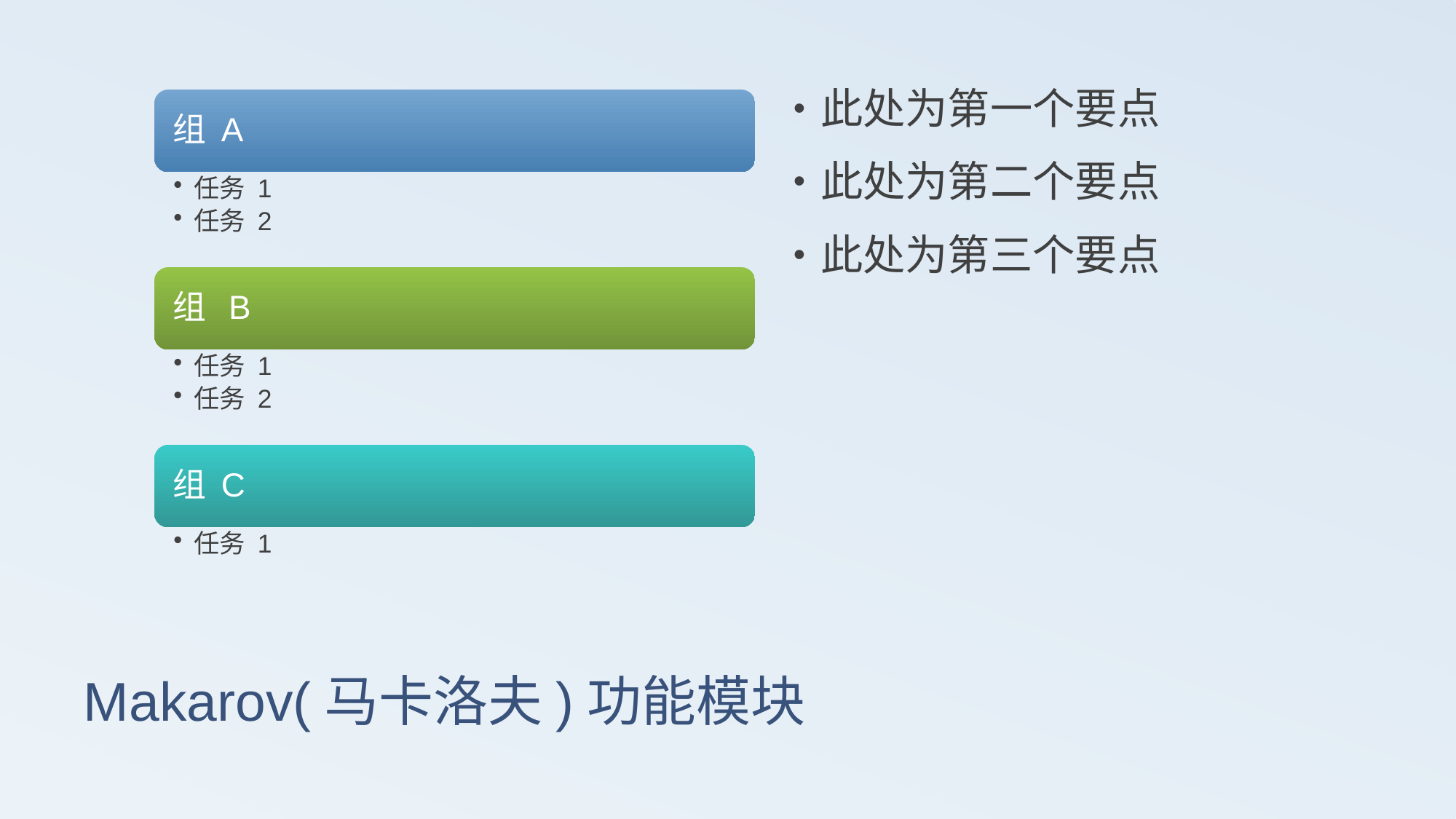

组 A
任务 1
任务 2
组  B
任务 1
任务 2
组 C
任务 1
此处为第一个要点
此处为第二个要点
此处为第三个要点
# Makarov(马卡洛夫)功能模块